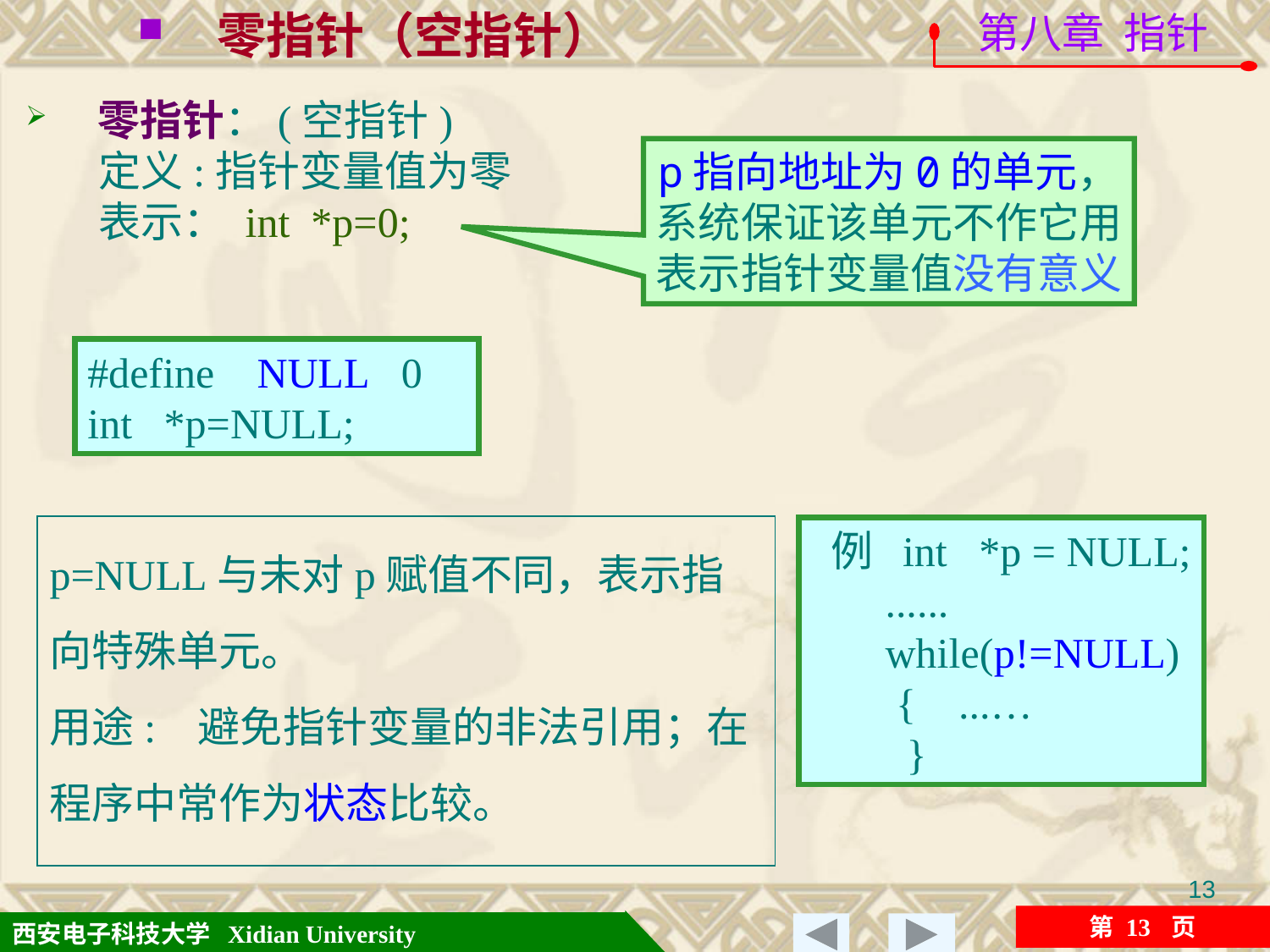

零指针（空指针）
第八章  指针

　零指针：(空指针)
   定义:指针变量值为零
   表示： int  *p=0;
p指向地址为0的单元，
系统保证该单元不作它用
表示指针变量值没有意义
#define    NULL   0
int   *p=NULL;
p=NULL与未对p赋值不同，表示指向特殊单元。
用途:   避免指针变量的非法引用；在程序中常作为状态比较。
 例  int   *p = NULL;
       ......
       while(p!=NULL)
        {    ...…
         }
13